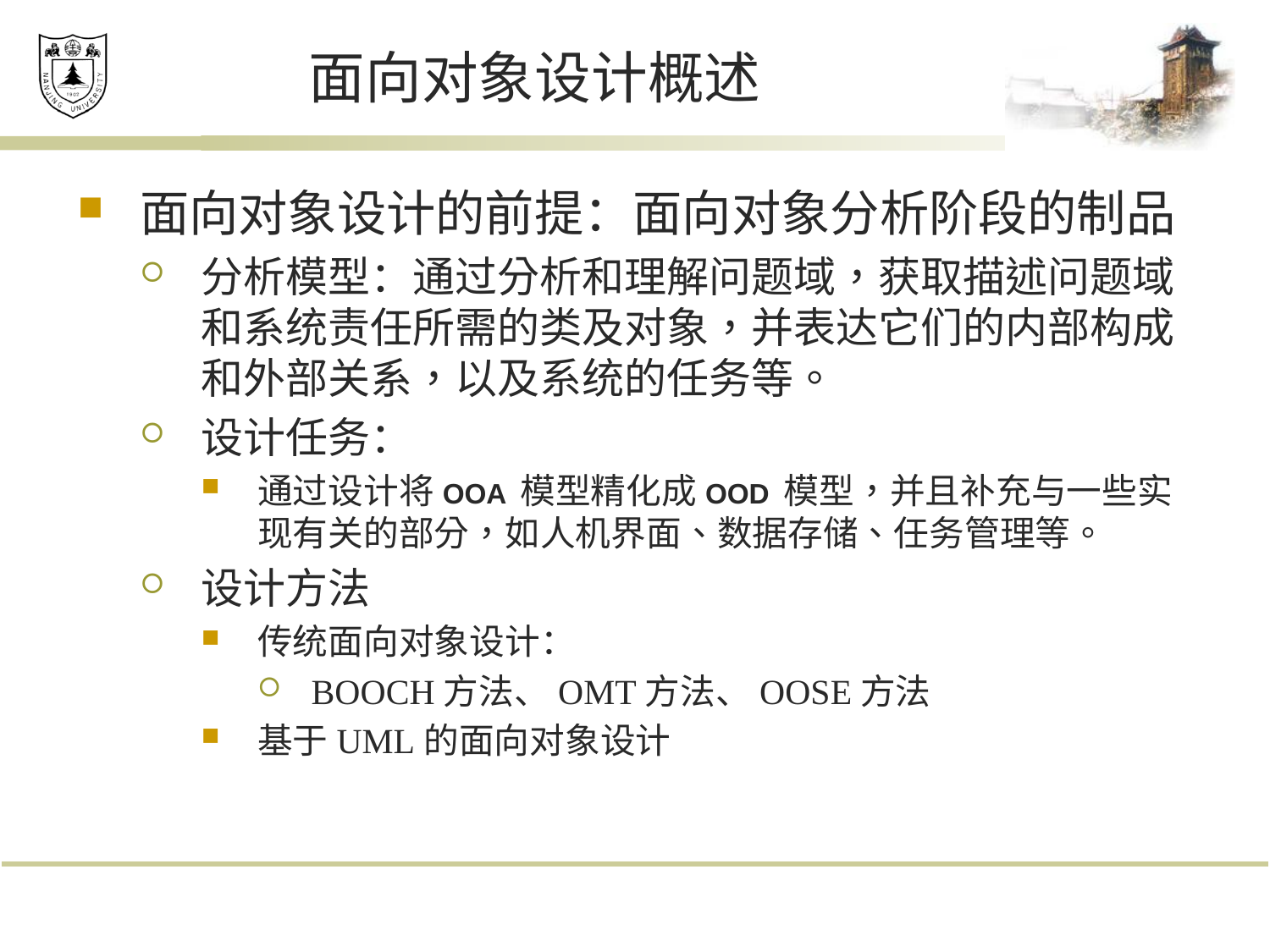

# 面向对象设计概述
面向对象设计的前提：面向对象分析阶段的制品
分析模型：通过分析和理解问题域，获取描述问题域和系统责任所需的类及对象，并表达它们的内部构成和外部关系，以及系统的任务等。
设计任务：
通过设计将OOA 模型精化成OOD 模型，并且补充与一些实现有关的部分，如人机界面、数据存储、任务管理等。
设计方法
传统面向对象设计：
BOOCH方法、OMT方法、OOSE方法
基于UML的面向对象设计